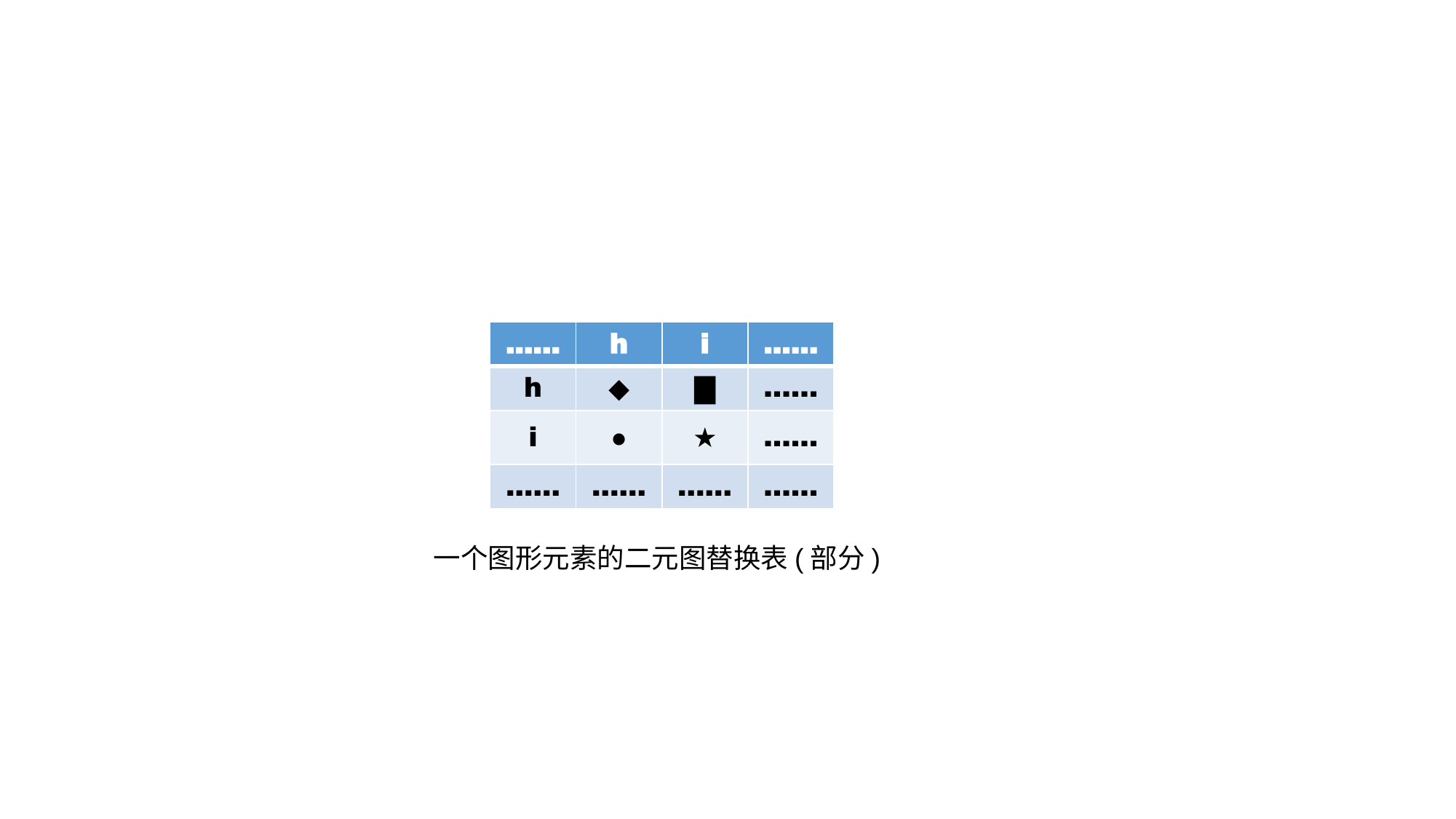

#
| …… | h | i | …… |
| --- | --- | --- | --- |
| h | ◆ | ▇ | …… |
| i | ● | ★ | …… |
| …… | …… | …… | …… |
一个图形元素的二元图替换表(部分)